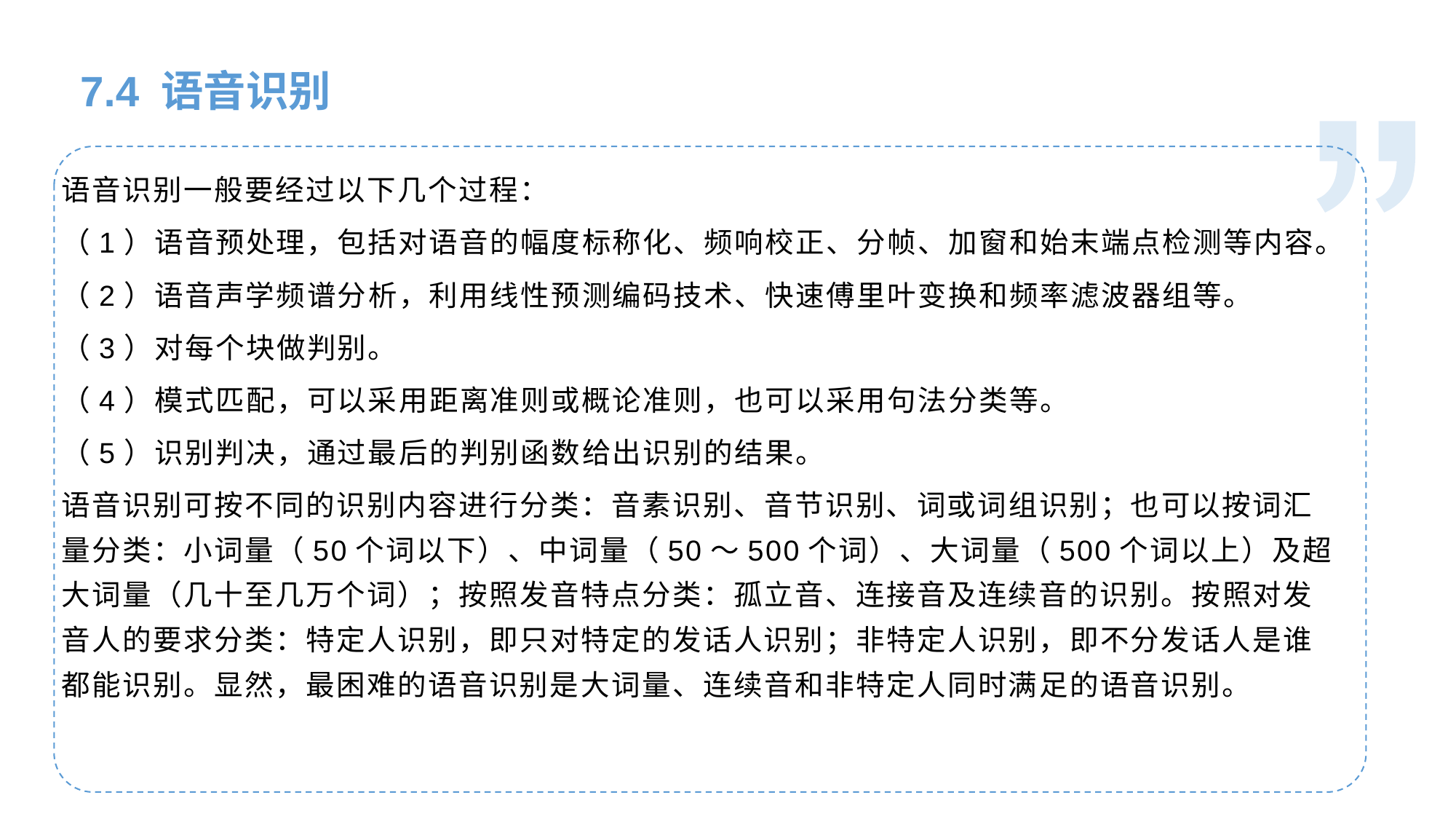

人工智能基础
7.4 语音识别

语音识别一般要经过以下几个过程：
（1）语音预处理，包括对语音的幅度标称化、频响校正、分帧、加窗和始末端点检测等内容。
（2）语音声学频谱分析，利用线性预测编码技术、快速傅里叶变换和频率滤波器组等。
（3）对每个块做判别。
（4）模式匹配，可以采用距离准则或概论准则，也可以采用句法分类等。
（5）识别判决，通过最后的判别函数给出识别的结果。
语音识别可按不同的识别内容进行分类：音素识别、音节识别、词或词组识别；也可以按词汇量分类：小词量（50个词以下）、中词量（50～500个词）、大词量（500个词以上）及超大词量（几十至几万个词）；按照发音特点分类：孤立音、连接音及连续音的识别。按照对发音人的要求分类：特定人识别，即只对特定的发话人识别；非特定人识别，即不分发话人是谁都能识别。显然，最困难的语音识别是大词量、连续音和非特定人同时满足的语音识别。